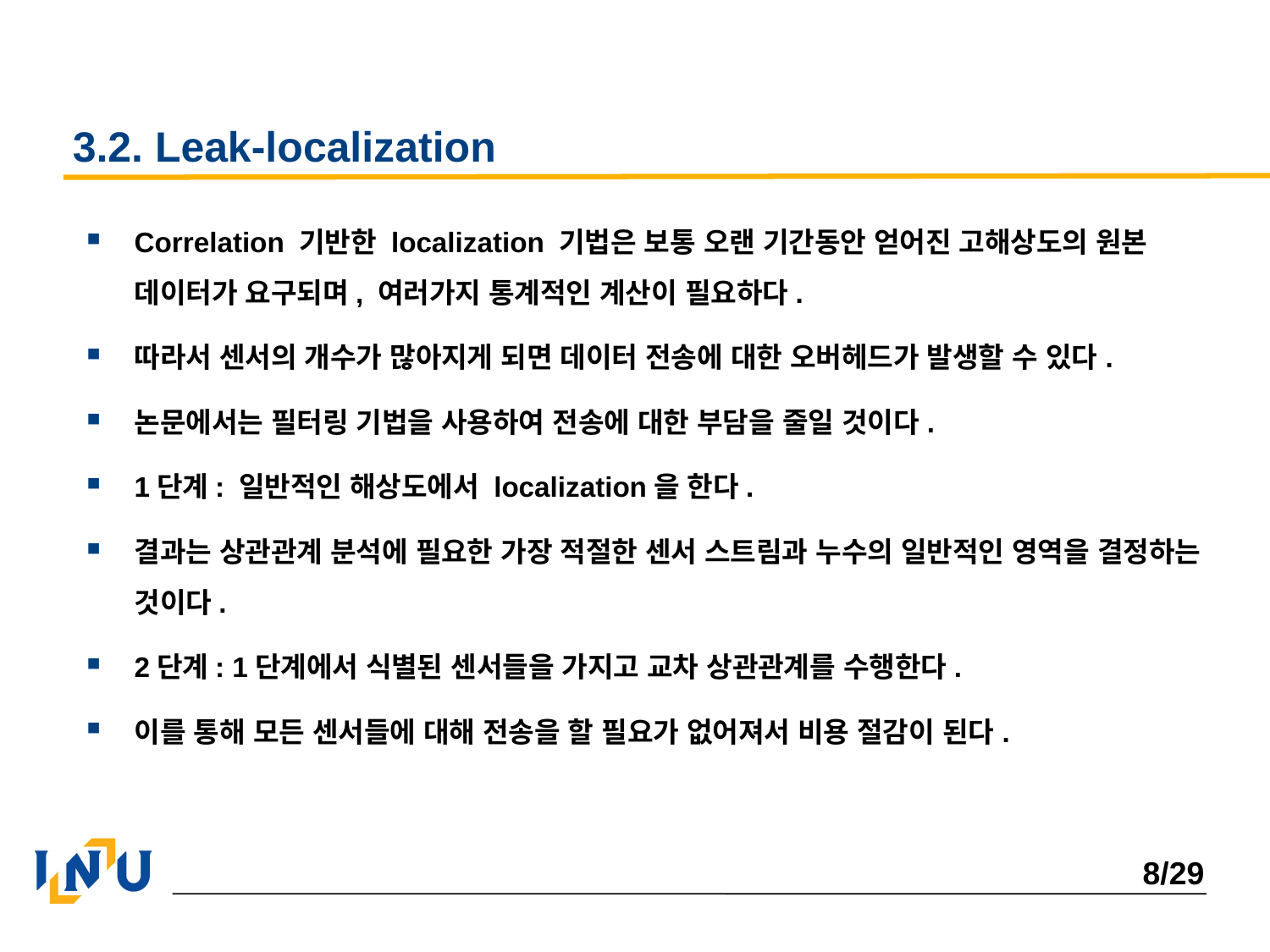

# 3.2. Leak-localization
Correlation 기반한 localization 기법은 보통 오랜 기간동안 얻어진 고해상도의 원본 데이터가 요구되며, 여러가지 통계적인 계산이 필요하다.
따라서 센서의 개수가 많아지게 되면 데이터 전송에 대한 오버헤드가 발생할 수 있다.
논문에서는 필터링 기법을 사용하여 전송에 대한 부담을 줄일 것이다.
1단계: 일반적인 해상도에서 localization을 한다.
결과는 상관관계 분석에 필요한 가장 적절한 센서 스트림과 누수의 일반적인 영역을 결정하는 것이다.
2단계: 1단계에서 식별된 센서들을 가지고 교차 상관관계를 수행한다.
이를 통해 모든 센서들에 대해 전송을 할 필요가 없어져서 비용 절감이 된다.